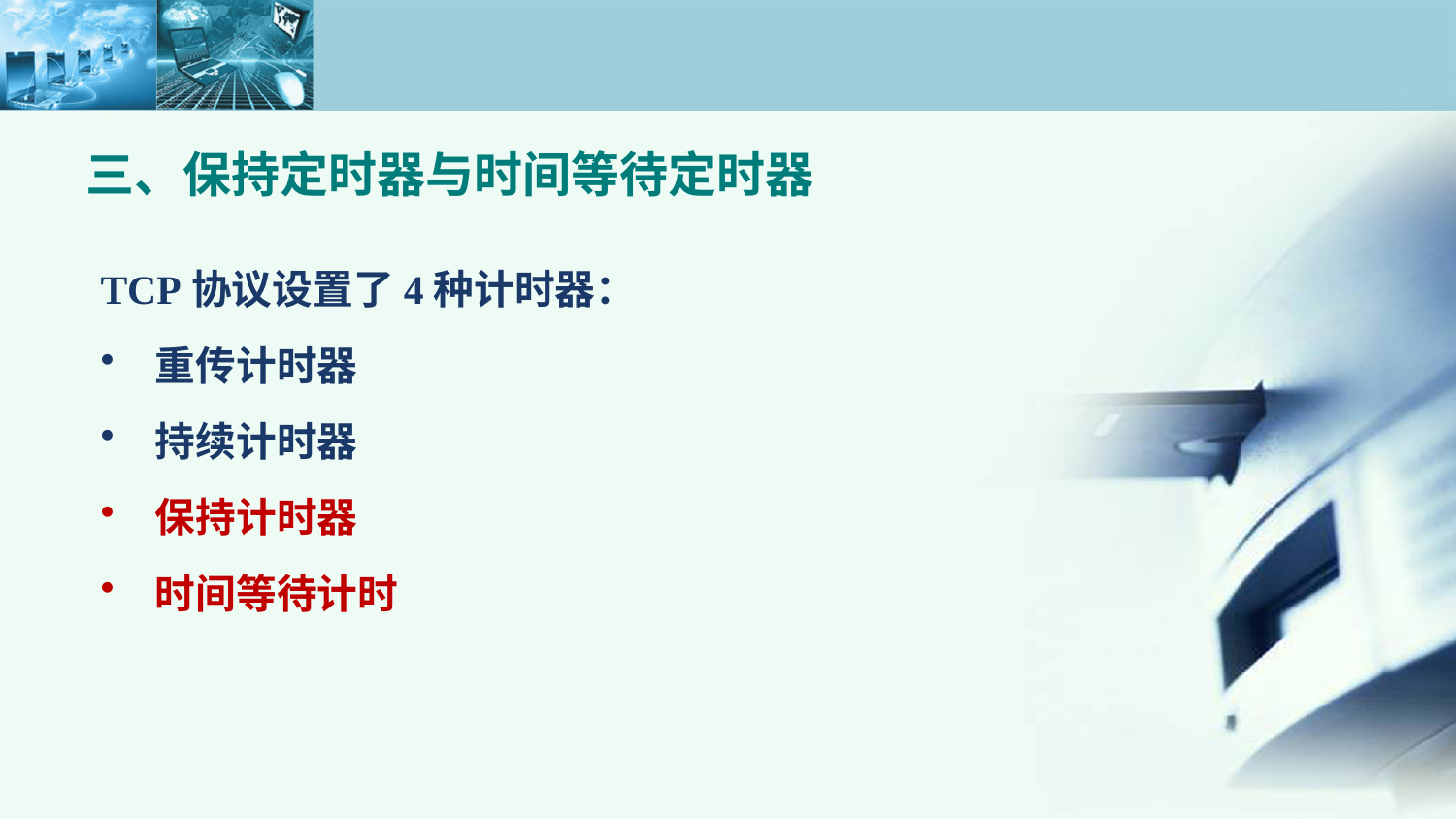

三、保持定时器与时间等待定时器
TCP协议设置了4种计时器：
重传计时器
持续计时器
保持计时器
时间等待计时